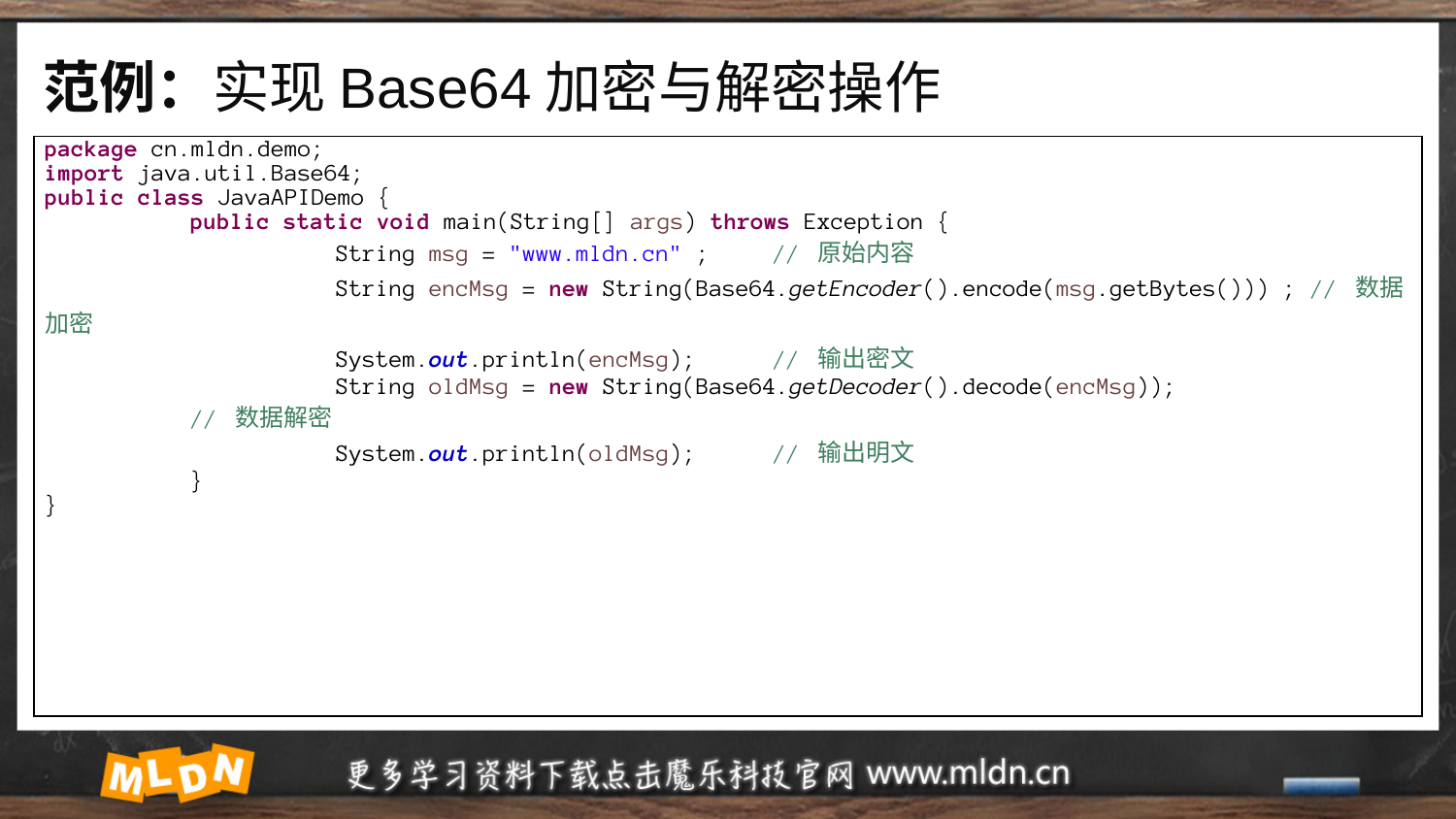

# 范例：实现Base64加密与解密操作
| package cn.mldn.demo; import java.util.Base64; public class JavaAPIDemo { public static void main(String[] args) throws Exception { String msg = "www.mldn.cn" ; // 原始内容 String encMsg = new String(Base64.getEncoder().encode(msg.getBytes())) ; // 数据加密 System.out.println(encMsg); // 输出密文 String oldMsg = new String(Base64.getDecoder().decode(encMsg)); // 数据解密 System.out.println(oldMsg); // 输出明文 } } |
| --- |